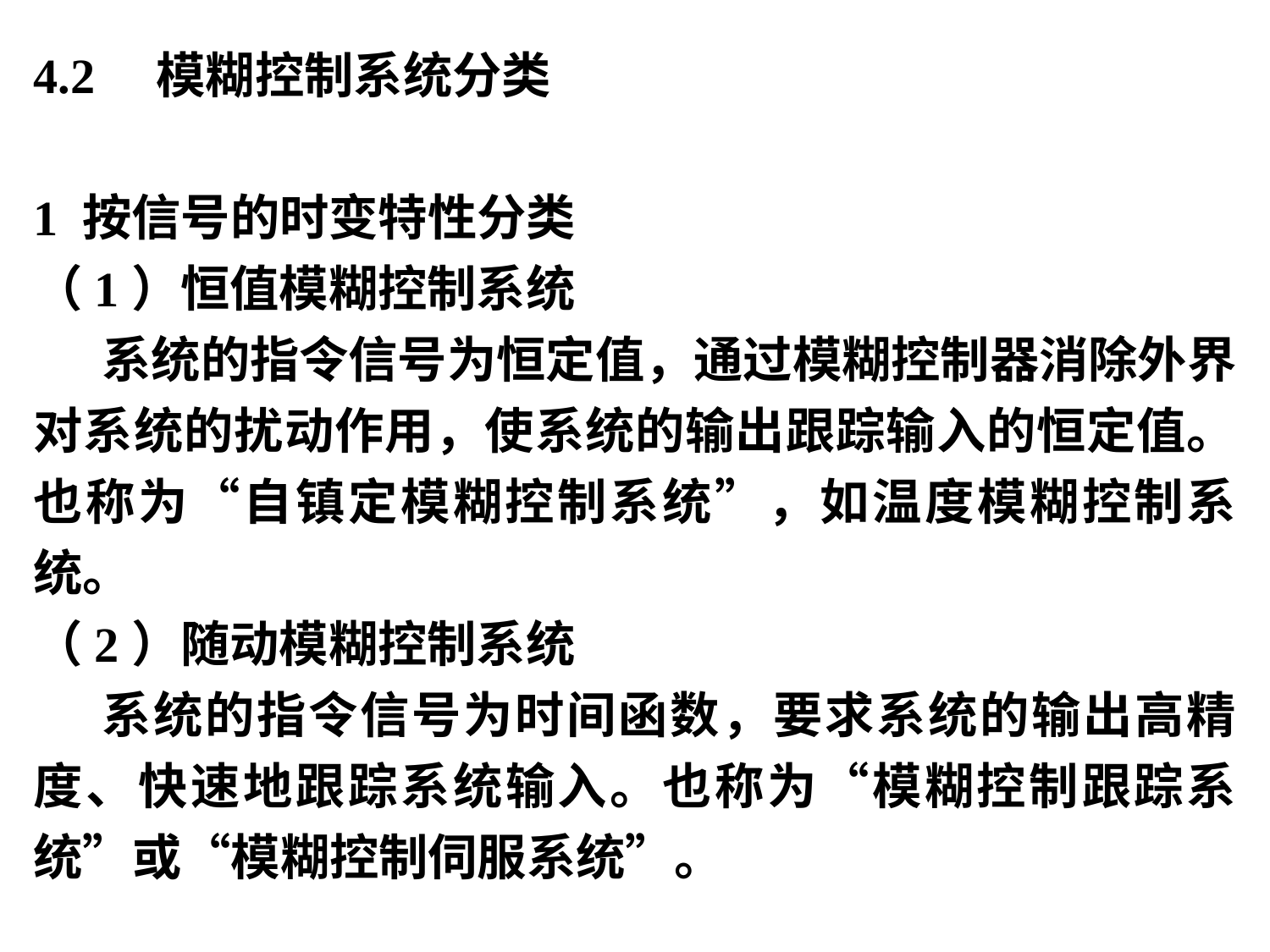

4.2    模糊控制系统分类

1 按信号的时变特性分类
（1）恒值模糊控制系统
     系统的指令信号为恒定值，通过模糊控制器消除外界对系统的扰动作用，使系统的输出跟踪输入的恒定值。也称为“自镇定模糊控制系统”，如温度模糊控制系统。
（2）随动模糊控制系统
    系统的指令信号为时间函数，要求系统的输出高精度、快速地跟踪系统输入。也称为“模糊控制跟踪系统”或“模糊控制伺服系统”。